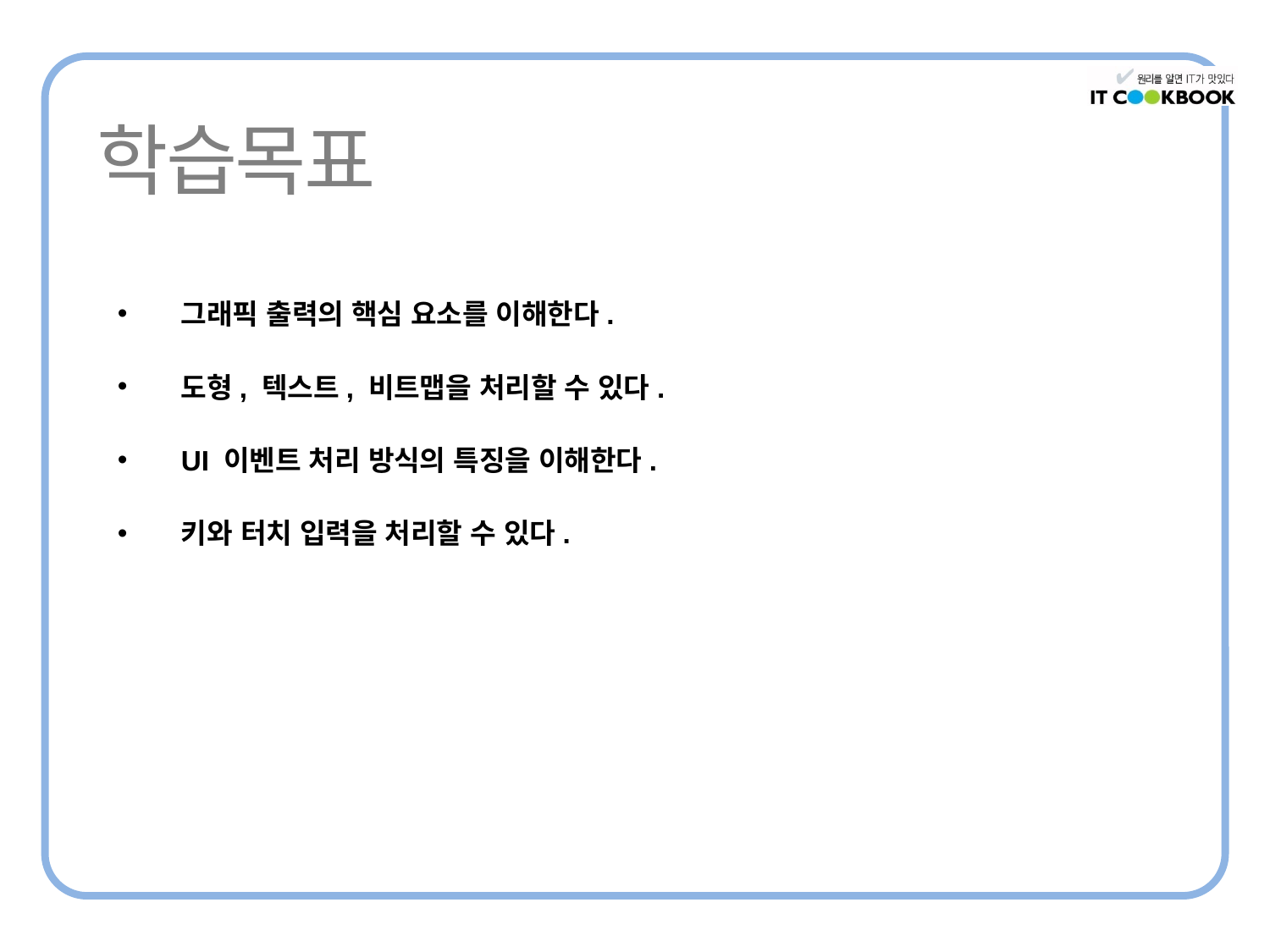

그래픽 출력의 핵심 요소를 이해한다.
도형, 텍스트, 비트맵을 처리할 수 있다.
UI 이벤트 처리 방식의 특징을 이해한다.
키와 터치 입력을 처리할 수 있다.